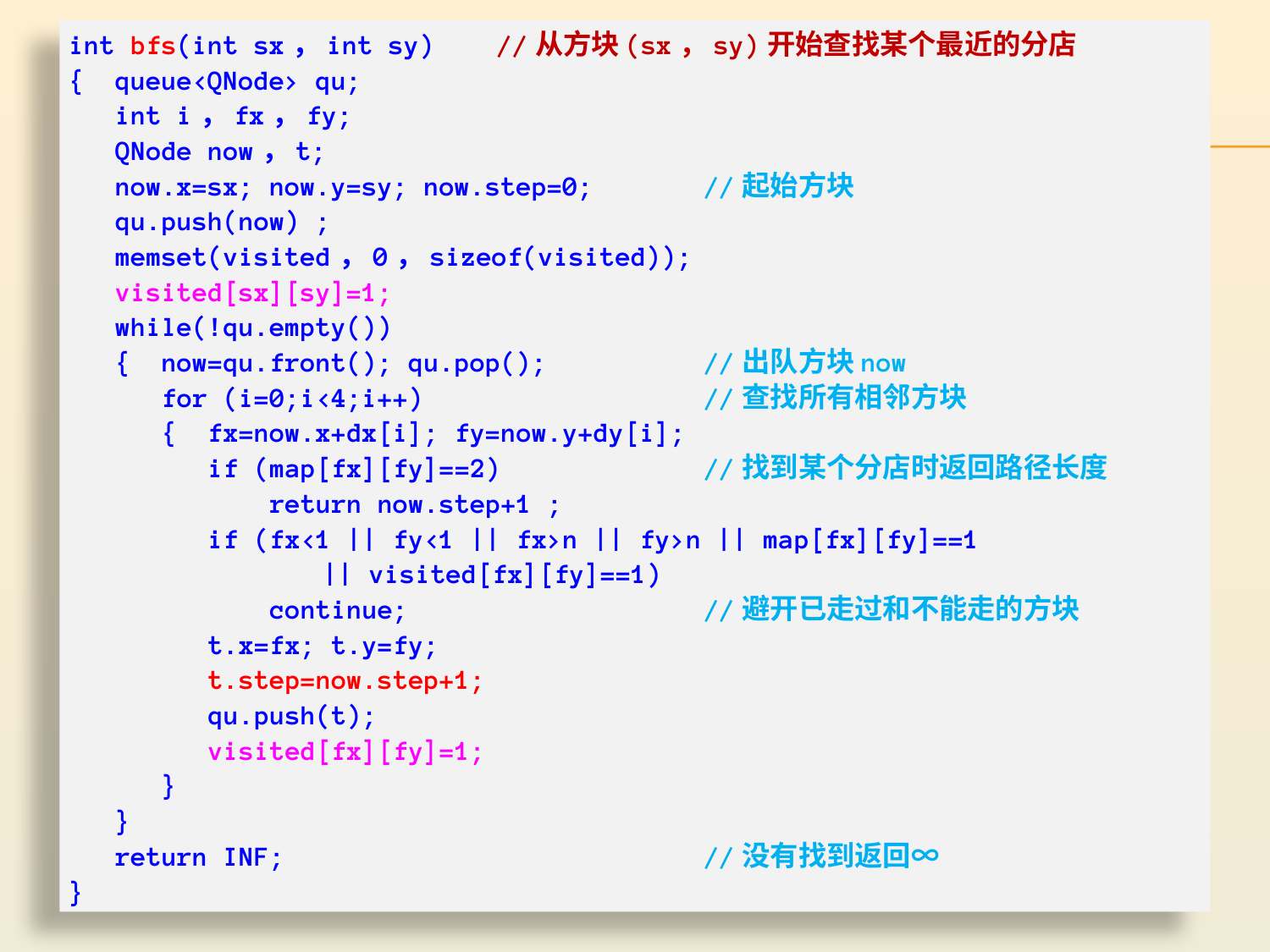

int bfs(int sx，int sy)    //从方块(sx，sy)开始查找某个最近的分店
{  queue<QNode> qu;
   int i，fx，fy;
   QNode now，t;
   now.x=sx; now.y=sy; now.step=0;	//起始方块
   qu.push(now) ;
   memset(visited，0，sizeof(visited));
   visited[sx][sy]=1;
   while(!qu.empty())
   {  now=qu.front(); qu.pop();		//出队方块now
      for (i=0;i<4;i++)			//查找所有相邻方块
      {  fx=now.x+dx[i]; fy=now.y+dy[i];
         if (map[fx][fy]==2)		//找到某个分店时返回路径长度
             return now.step+1 ;
         if (fx<1 || fy<1 || fx>n || fy>n || map[fx][fy]==1
		|| visited[fx][fy]==1)
             continue;			//避开已走过和不能走的方块
         t.x=fx; t.y=fy;
         t.step=now.step+1;
         qu.push(t);
         visited[fx][fy]=1;
      }
   }
   return INF;				//没有找到返回∞
}